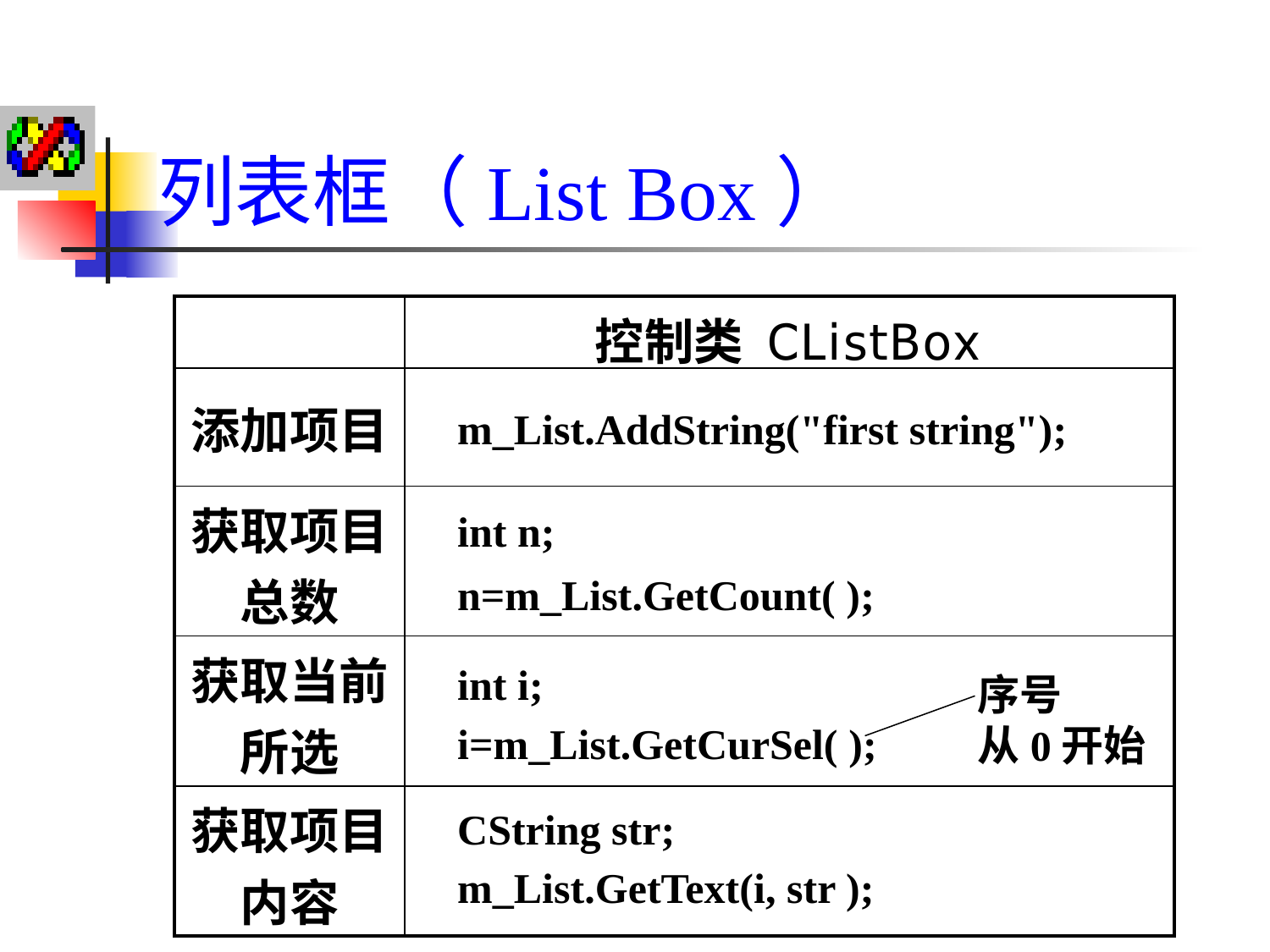

# 列表框（List Box）
|  | 控制类 CListBox |
| --- | --- |
| 添加项目 |  |
| 获取项目总数 |  |
| 获取当前所选 |  |
| 获取项目内容 |  |
m_List.AddString("first string");
int n;
n=m_List.GetCount( );
int i;
i=m_List.GetCurSel( );
序号
从0开始

CString str;
m_List.GetText(i, str );